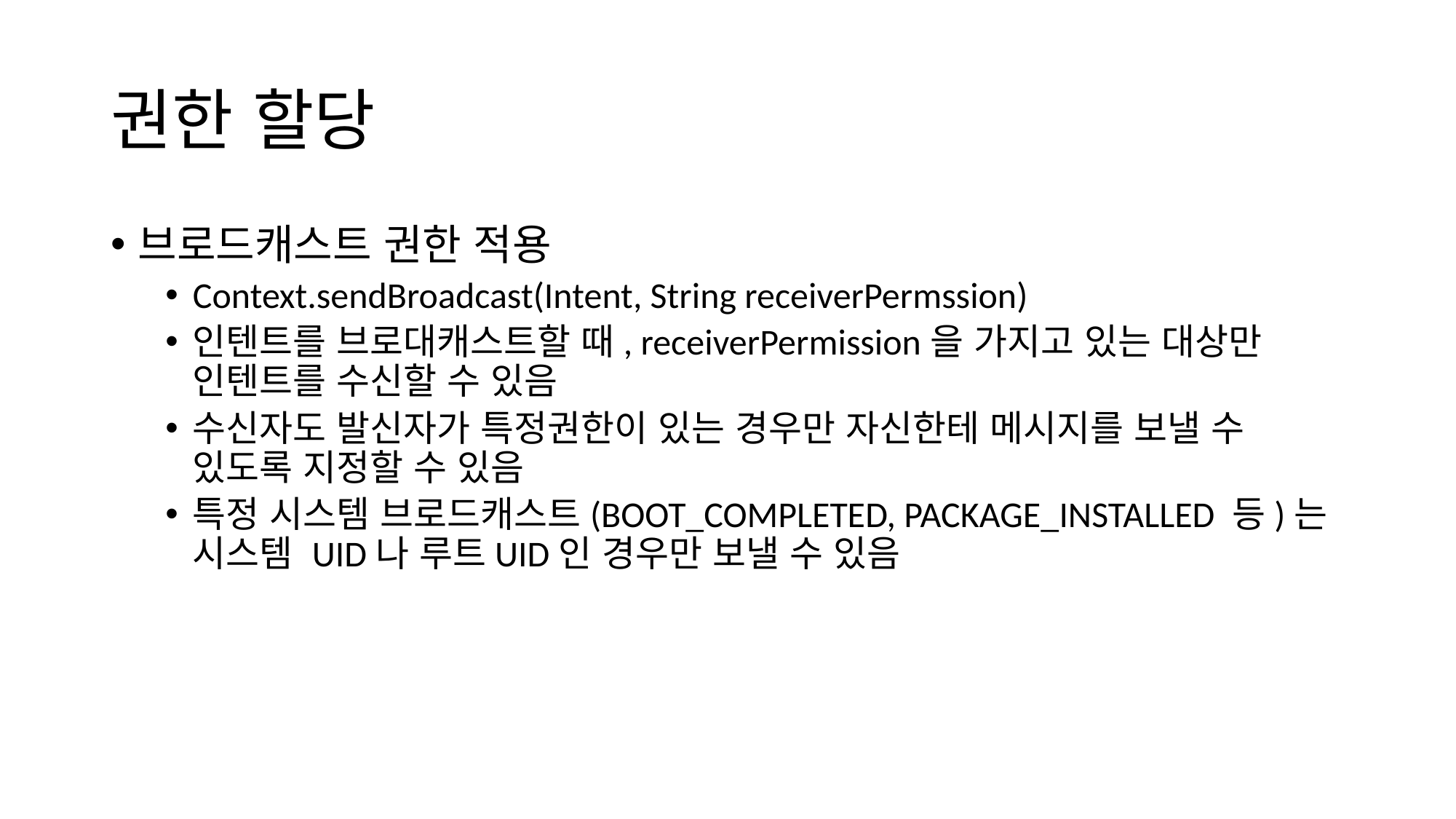

# 권한 할당
브로드캐스트 권한 적용
Context.sendBroadcast(Intent, String receiverPermssion)
인텐트를 브로대캐스트할 때, receiverPermission을 가지고 있는 대상만 인텐트를 수신할 수 있음
수신자도 발신자가 특정권한이 있는 경우만 자신한테 메시지를 보낼 수 있도록 지정할 수 있음
특정 시스템 브로드캐스트(BOOT_COMPLETED, PACKAGE_INSTALLED 등)는 시스템 UID나 루트UID인 경우만 보낼 수 있음